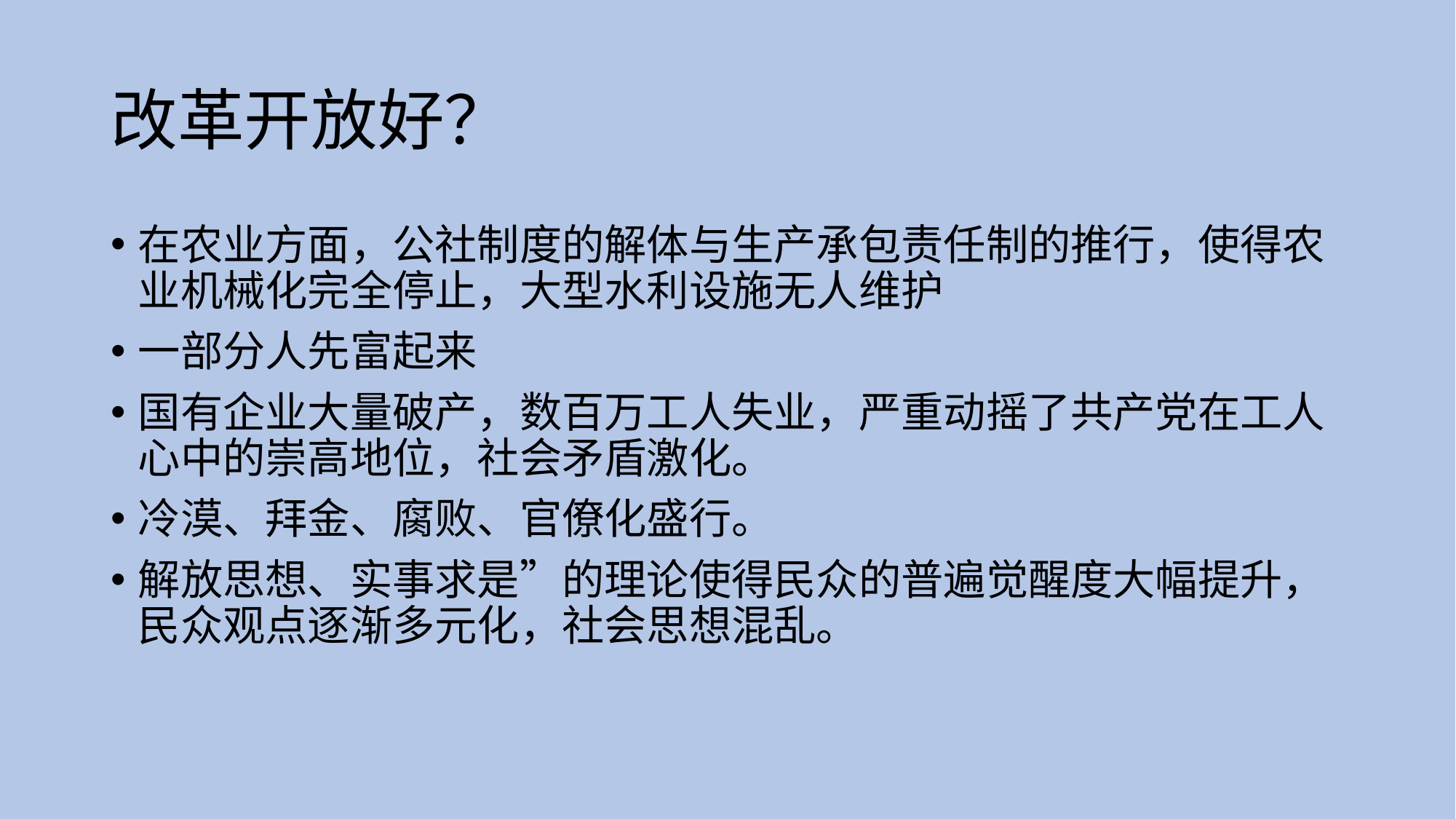

# 改革开放好？
在农业方面，公社制度的解体与生产承包责任制的推行，使得农业机械化完全停止，大型水利设施无人维护
一部分人先富起来
国有企业大量破产，数百万工人失业，严重动摇了共产党在工人心中的崇高地位，社会矛盾激化。
冷漠、拜金、腐败、官僚化盛行。
解放思想、实事求是”的理论使得民众的普遍觉醒度大幅提升，民众观点逐渐多元化，社会思想混乱。